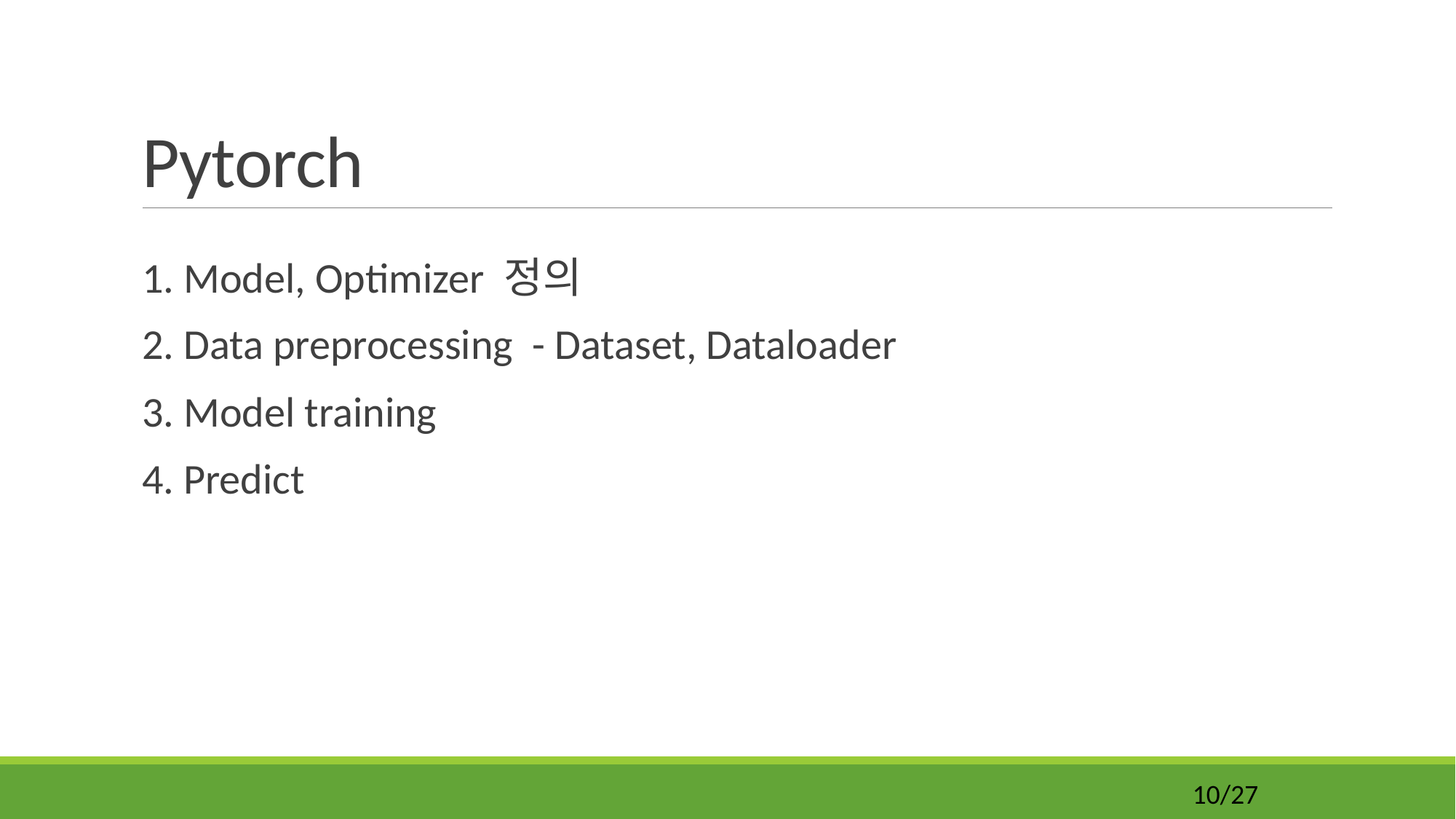

# Pytorch
1. Model, Optimizer 정의
2. Data preprocessing  - Dataset, Dataloader
3. Model training
4. Predict
10/27